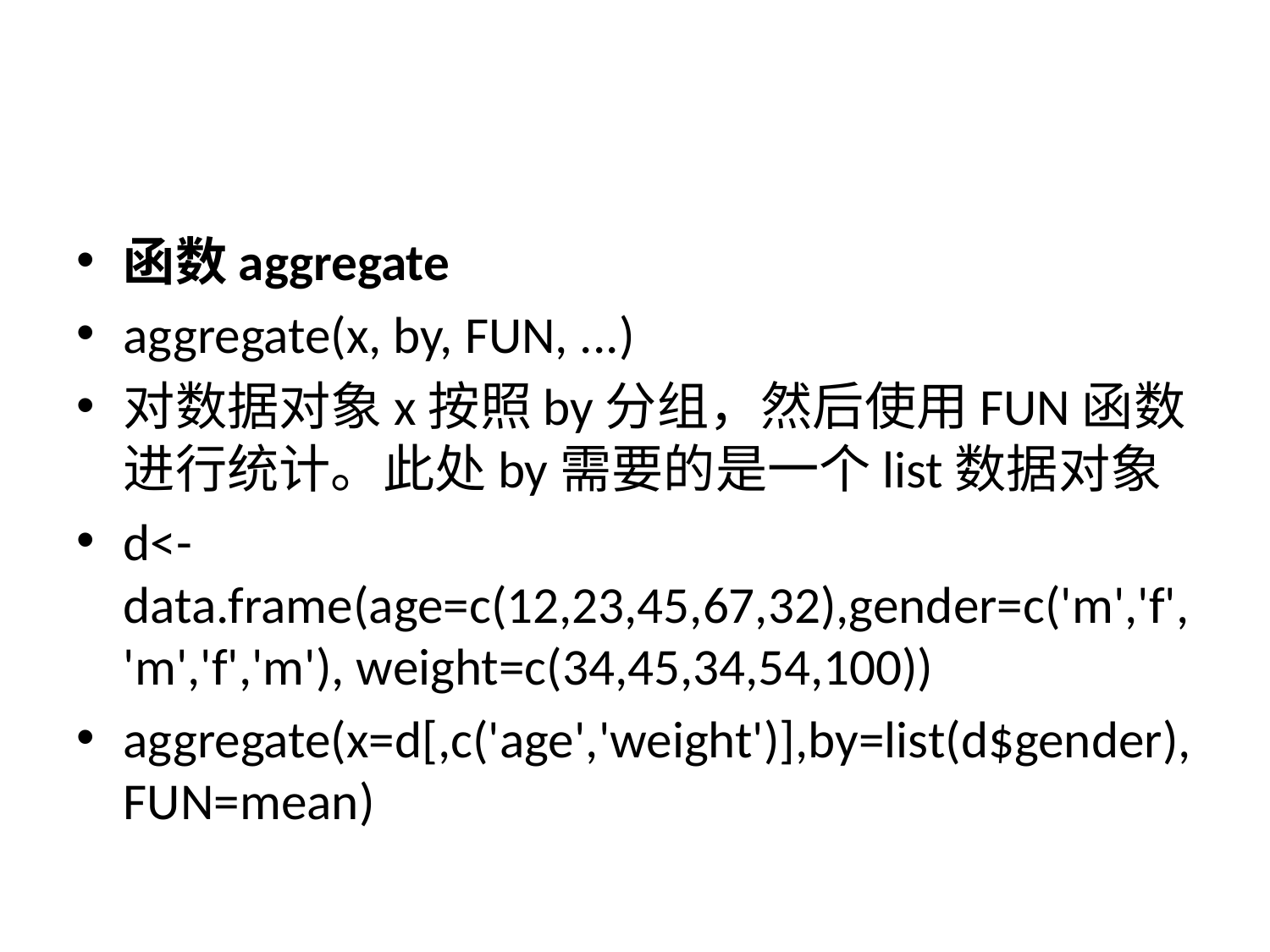

#
函数aggregate
aggregate(x, by, FUN, ...)
对数据对象x按照by分组，然后使用FUN函数进行统计。此处by需要的是一个list数据对象
d<-data.frame(age=c(12,23,45,67,32),gender=c('m','f','m','f','m'), weight=c(34,45,34,54,100))
aggregate(x=d[,c('age','weight')],by=list(d$gender),FUN=mean)